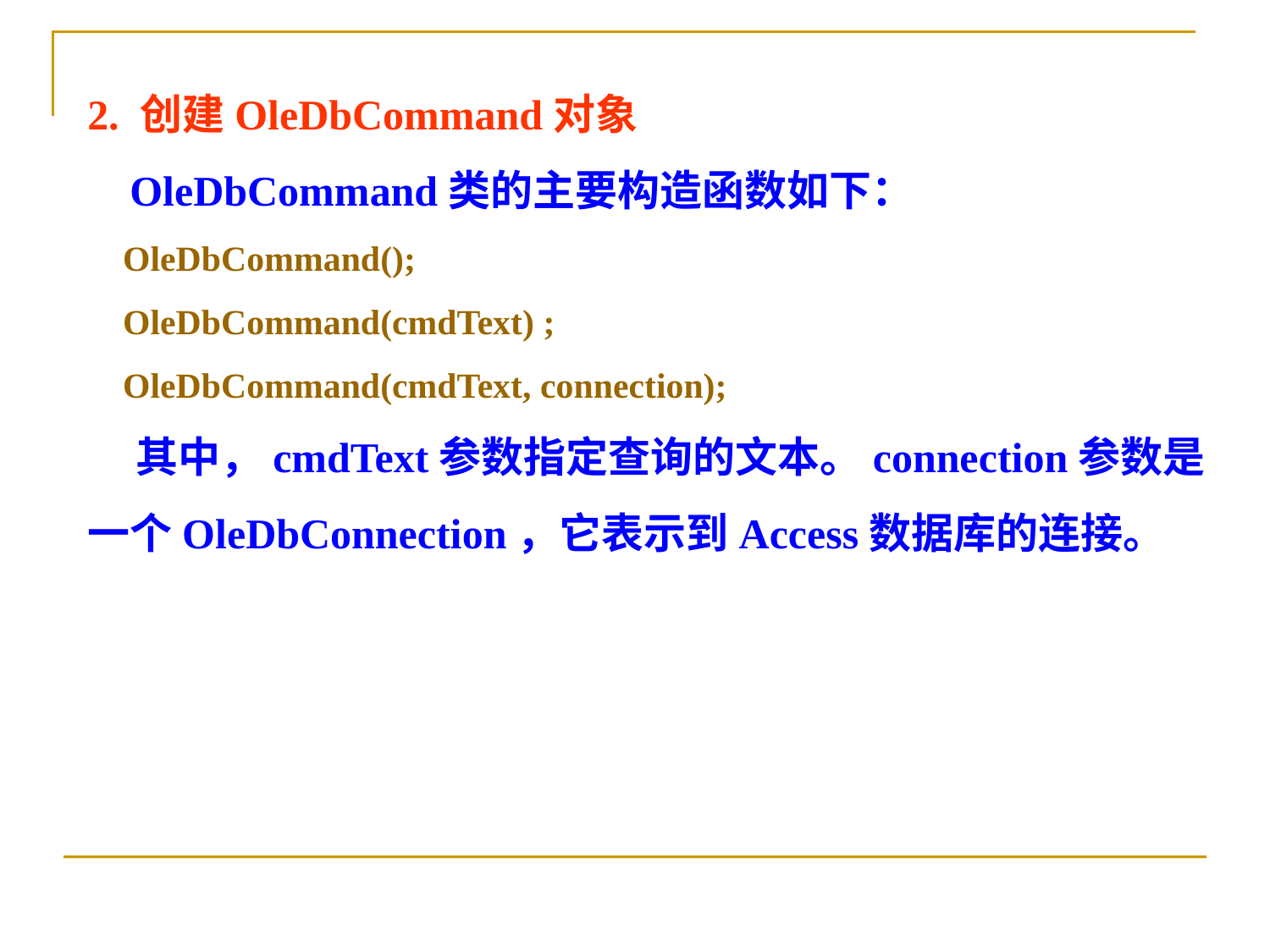

2. 创建OleDbCommand对象
    OleDbCommand类的主要构造函数如下：
    OleDbCommand();
    OleDbCommand(cmdText) ;
    OleDbCommand(cmdText, connection);
    其中，cmdText参数指定查询的文本。connection参数是一个OleDbConnection，它表示到Access数据库的连接。